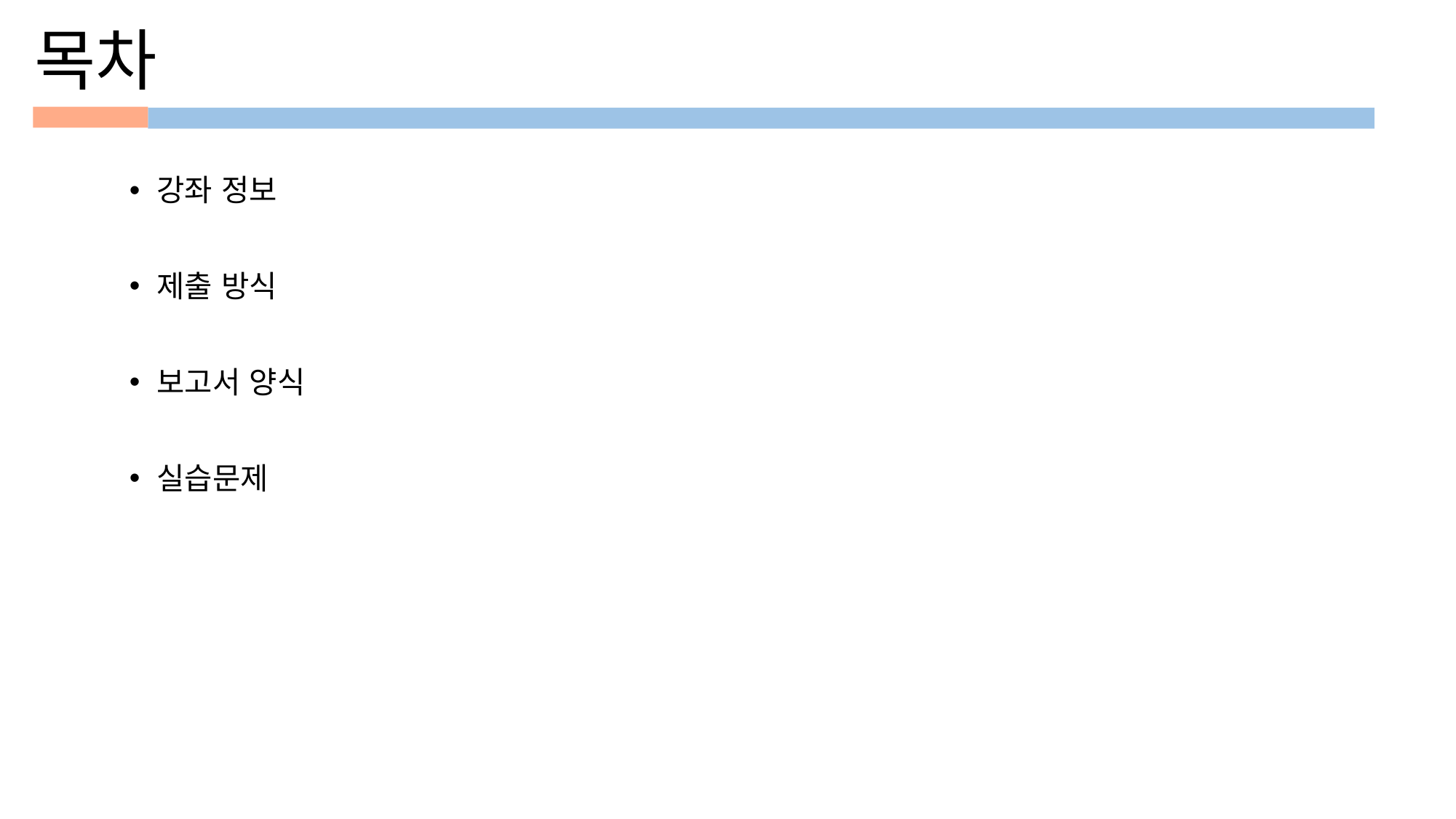

# 목차

강좌 정보

제출 방식

보고서 양식

실습문제